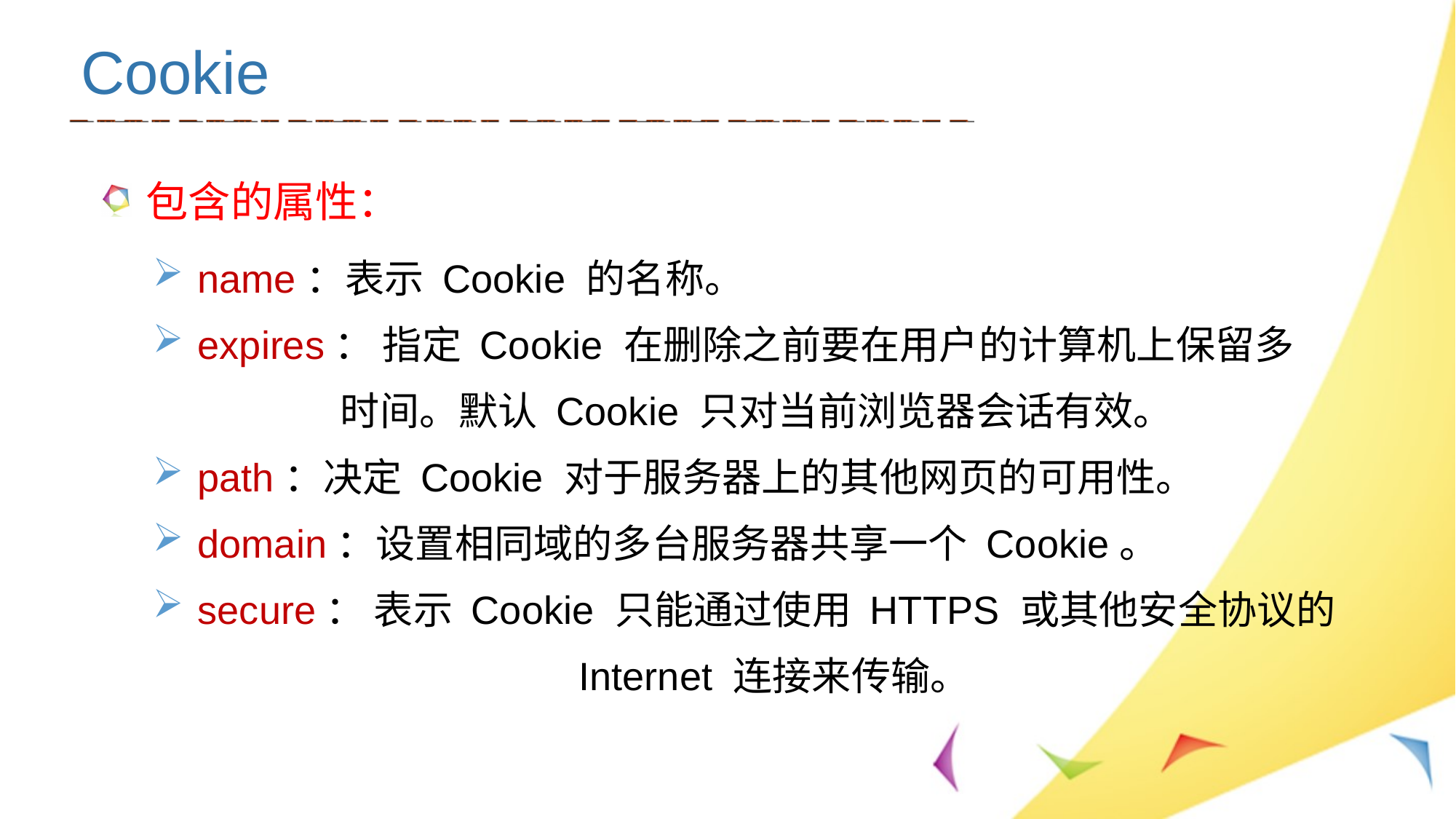

Cookie
包含的属性：
name：表示 Cookie 的名称。
expires： 指定 Cookie 在删除之前要在用户的计算机上保留多
                    时间。默认 Cookie 只对当前浏览器会话有效。
path：决定 Cookie 对于服务器上的其他网页的可用性。
domain：设置相同域的多台服务器共享一个 Cookie。
secure： 表示 Cookie 只能通过使用 HTTPS 或其他安全协议的	   		     Internet 连接来传输。